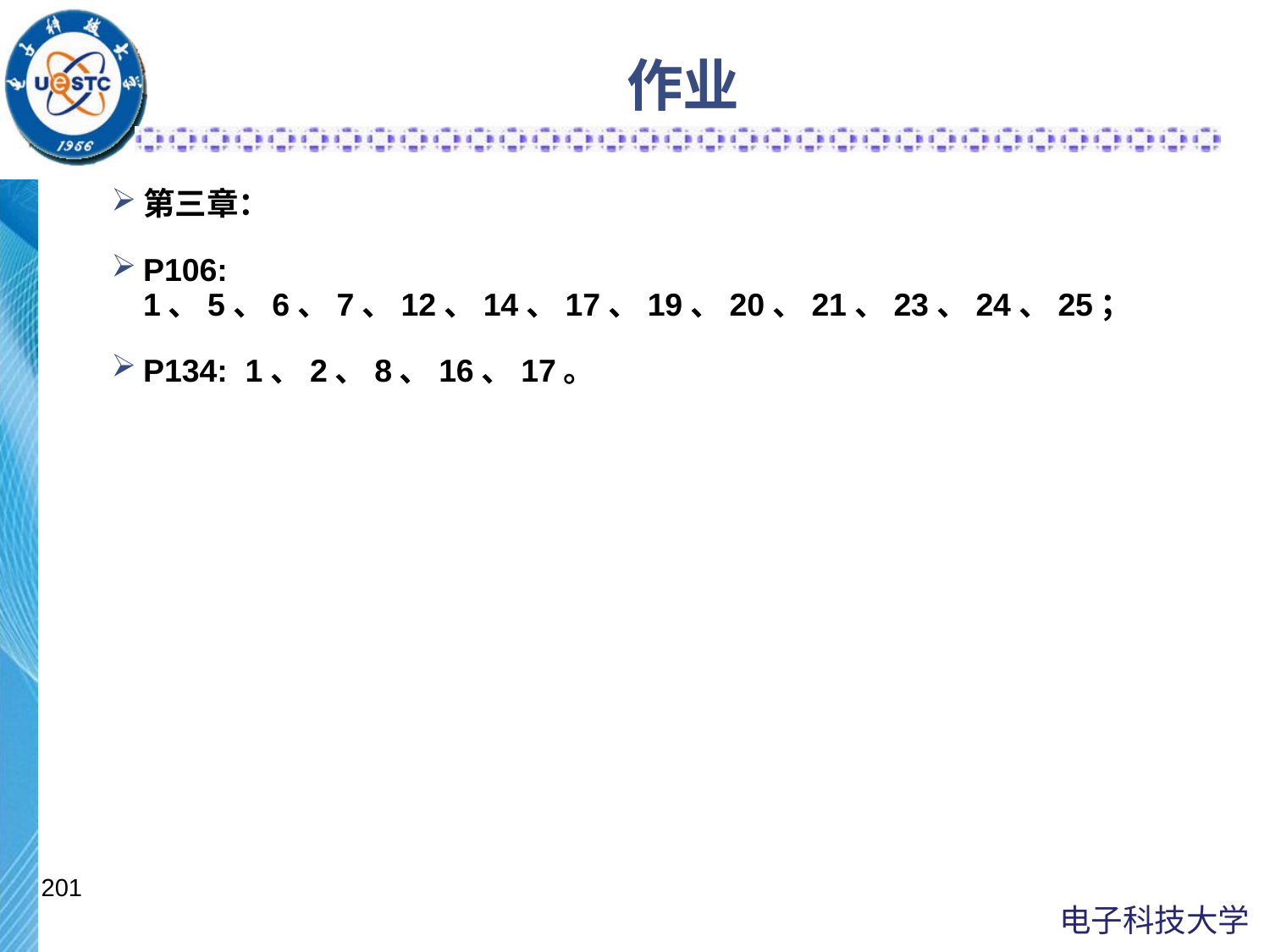

# 作业
第三章：
P106:  1、5、6、7、12、14、17、19、20、21、23、24、25；
P134:  1、2、8、16、17。
201